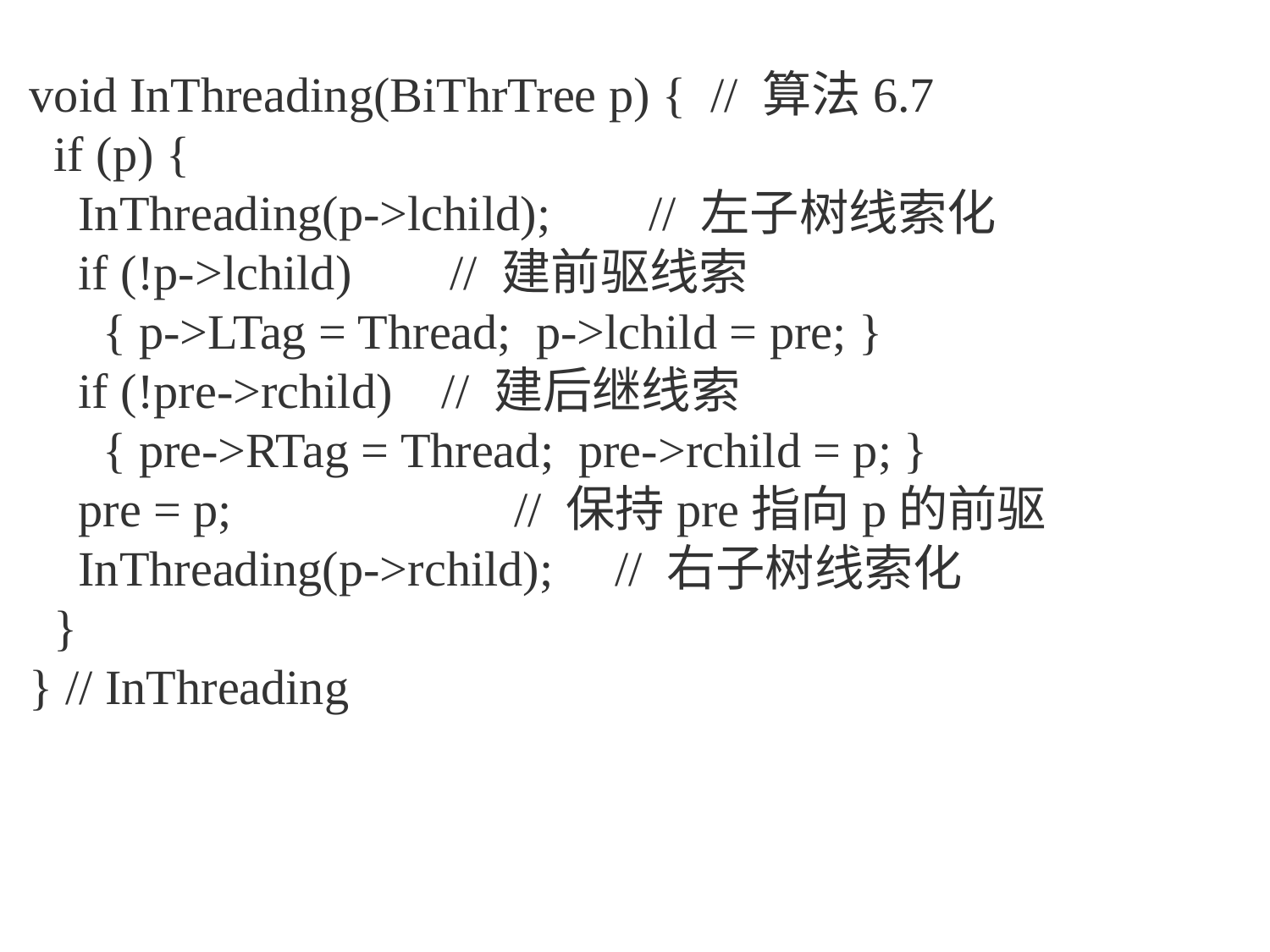

void InThreading(BiThrTree p) {  // 算法6.7
  if (p) {
    InThreading(p->lchild);        // 左子树线索化
    if (!p->lchild)        // 建前驱线索
      { p->LTag = Thread;  p->lchild = pre; }
    if (!pre->rchild)    // 建后继线索
      { pre->RTag = Thread;  pre->rchild = p; }
    pre = p;                       // 保持pre指向p的前驱
    InThreading(p->rchild);     // 右子树线索化
  }
} // InThreading